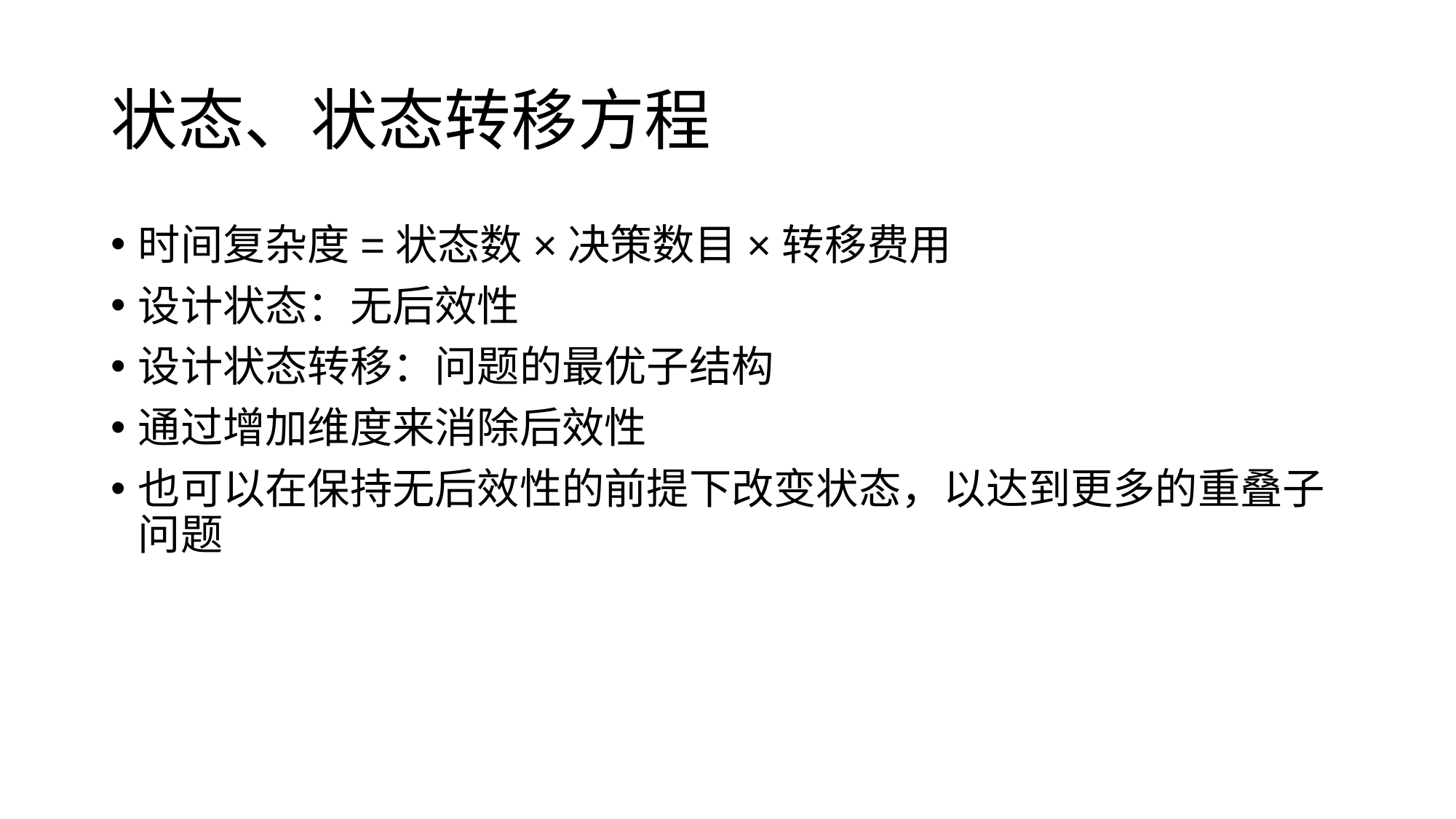

# 状态、状态转移方程
时间复杂度=状态数×决策数目×转移费用
设计状态：无后效性
设计状态转移：问题的最优子结构
通过增加维度来消除后效性
也可以在保持无后效性的前提下改变状态，以达到更多的重叠子问题